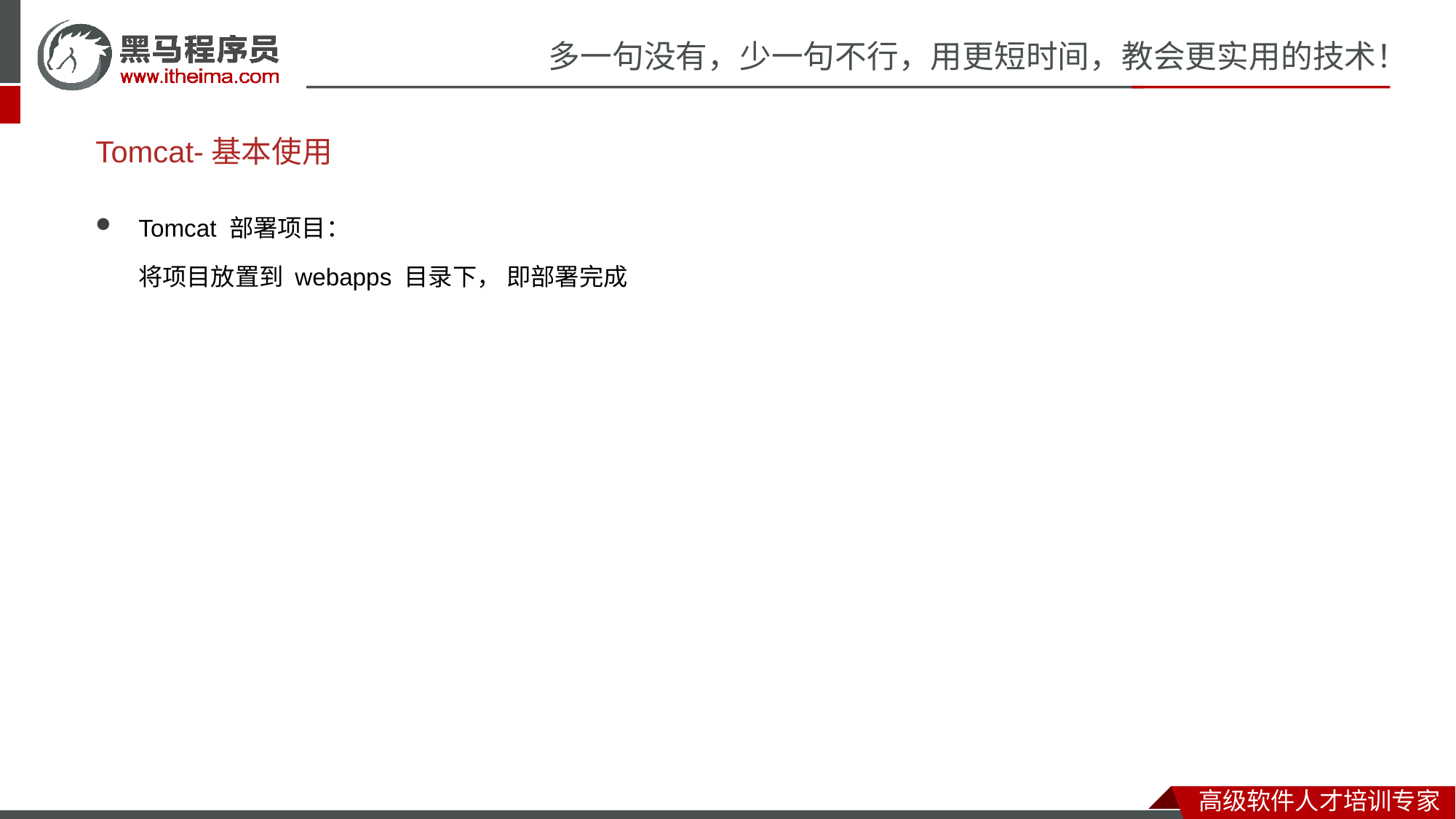

# Tomcat-基本使用
Tomcat 部署项目：
将项目放置到 webapps 目录下， 即部署完成